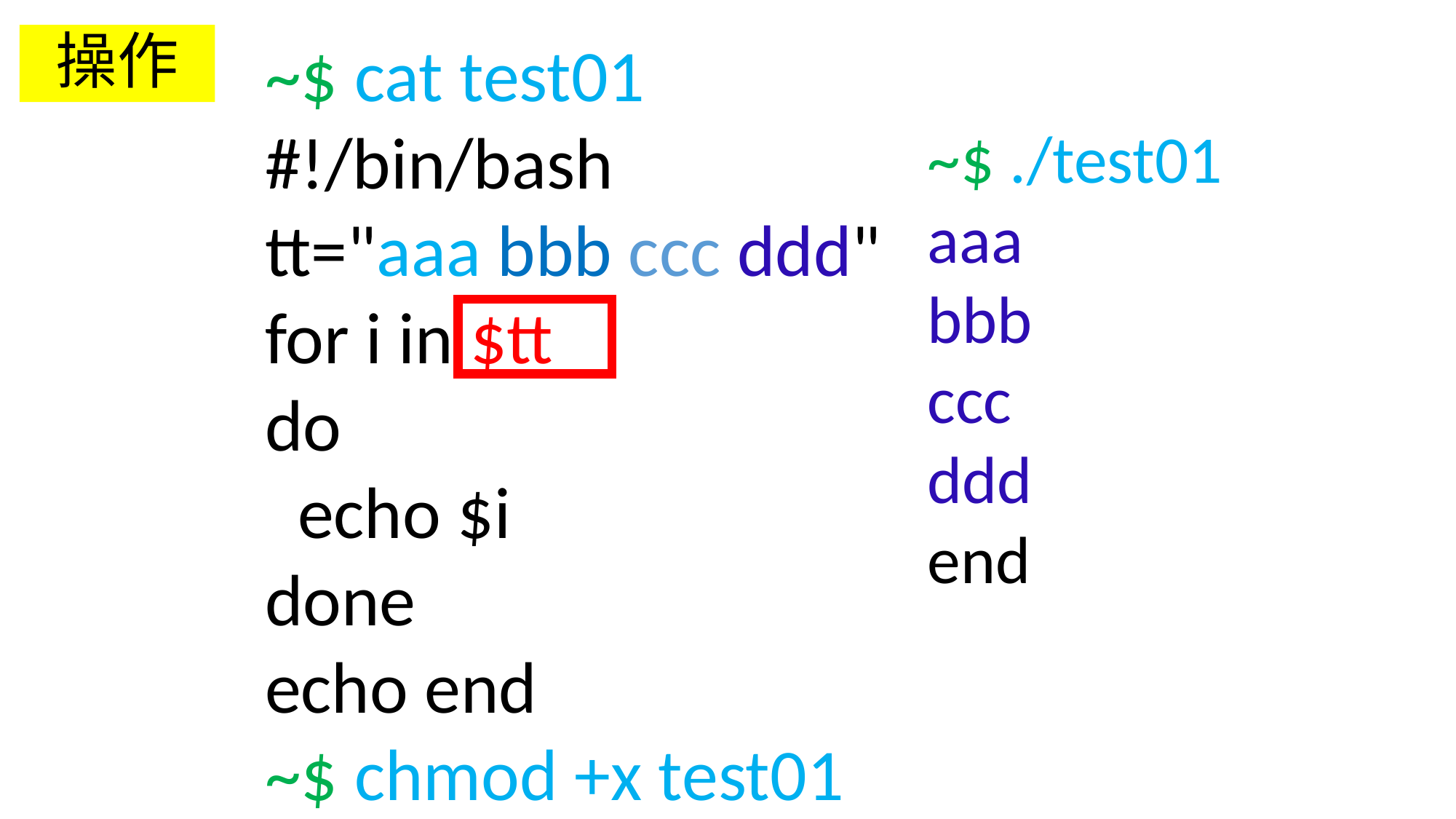

操作
~$ cat test01
#!/bin/bash
tt="aaa bbb ccc ddd"
for i in $tt
do
  echo $i
done
echo end
~$ chmod +x test01

~$ ./test01
aaa
bbb
ccc
ddd
end